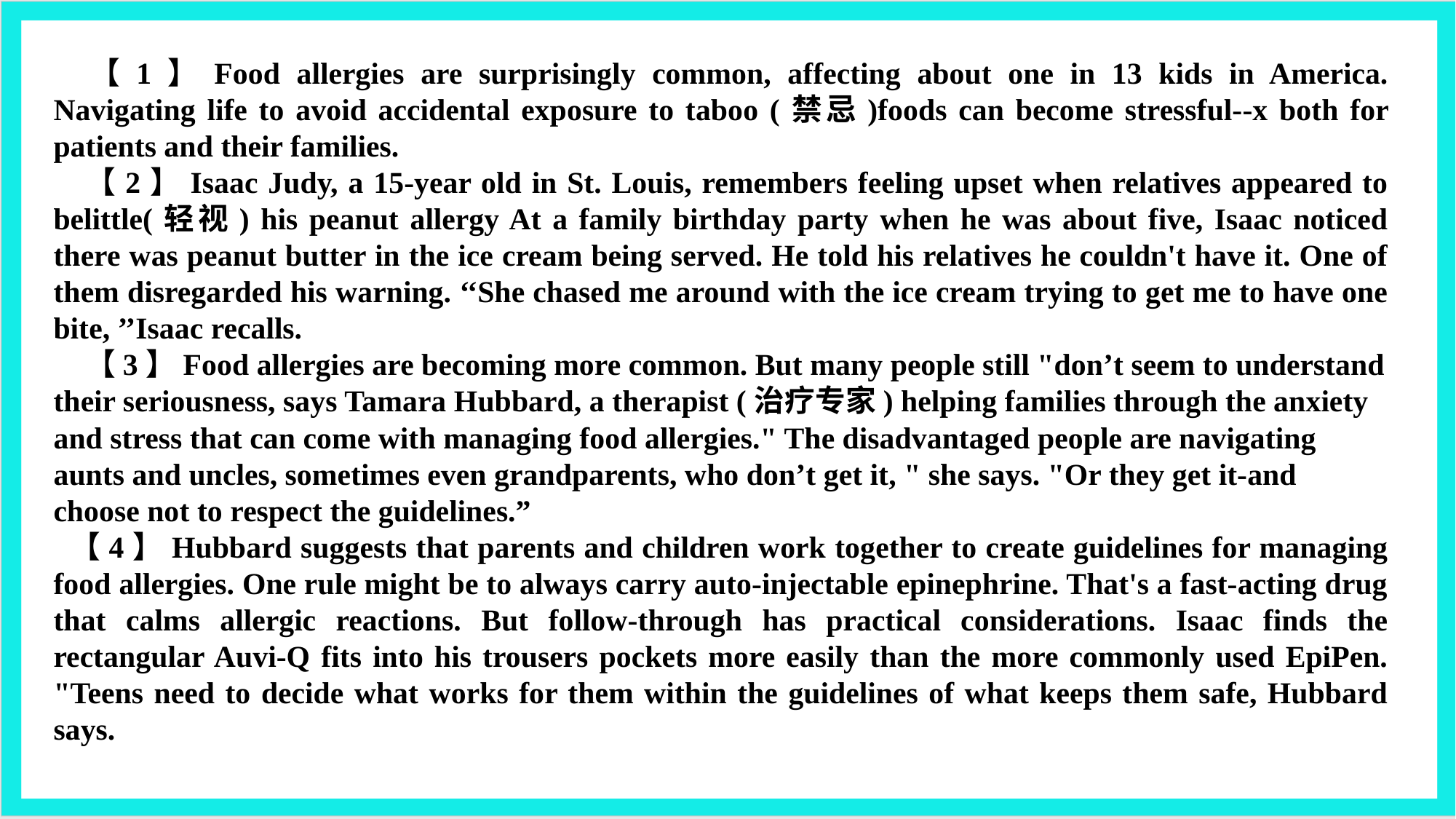

【1】Food allergies are surprisingly common, affecting about one in 13 kids in America. Navigating life to avoid accidental exposure to taboo (禁忌)foods can become stressful--x both for patients and their families.
【2】Isaac Judy, a 15-year old in St. Louis, remembers feeling upset when relatives appeared to belittle(轻视) his peanut allergy At a family birthday party when he was about five, Isaac noticed there was peanut butter in the ice cream being served. He told his relatives he couldn't have it. One of them disregarded his warning. ‘‘She chased me around with the ice cream trying to get me to have one bite, ’’Isaac recalls.
【3】Food allergies are becoming more common. But many people still "don’t seem to understand their seriousness, says Tamara Hubbard, a therapist (治疗专家) helping families through the anxiety and stress that can come with managing food allergies." The disadvantaged people are navigating aunts and uncles, sometimes even grandparents, who don’t get it, " she says. "Or they get it-and choose not to respect the guidelines.”
【4】Hubbard suggests that parents and children work together to create guidelines for managing food allergies. One rule might be to always carry auto-injectable epinephrine. That's a fast-acting drug that calms allergic reactions. But follow-through has practical considerations. Isaac finds the rectangular Auvi-Q fits into his trousers pockets more easily than the more commonly used EpiPen. "Teens need to decide what works for them within the guidelines of what keeps them safe, Hubbard says.